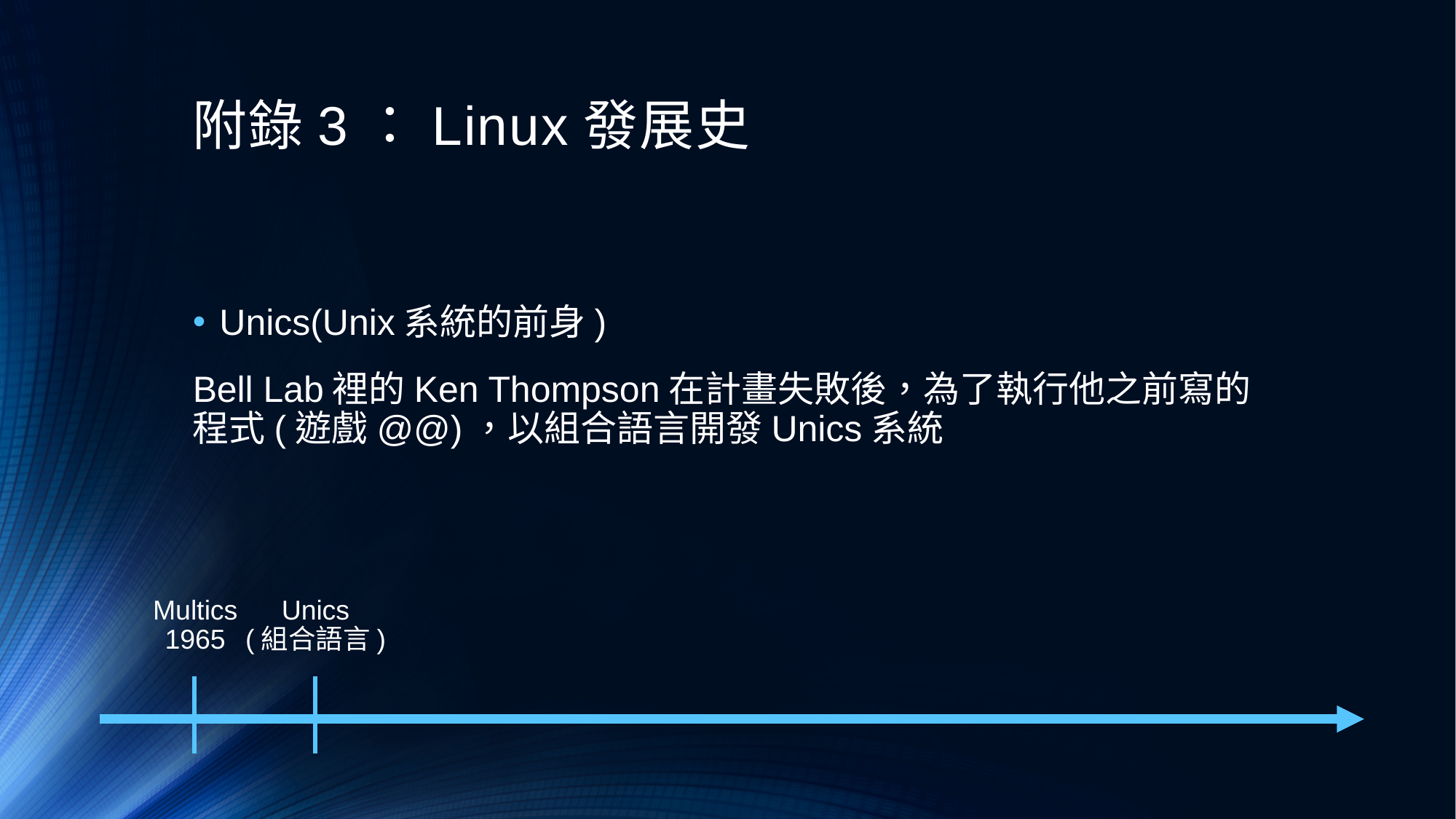

# 附錄3：Linux發展史

Unics(Unix系統的前身)
Bell Lab裡的Ken Thompson在計畫失敗後，為了執行他之前寫的程式(遊戲@@)，以組合語言開發Unics系統
Unics
(組合語言)
Multics
1965